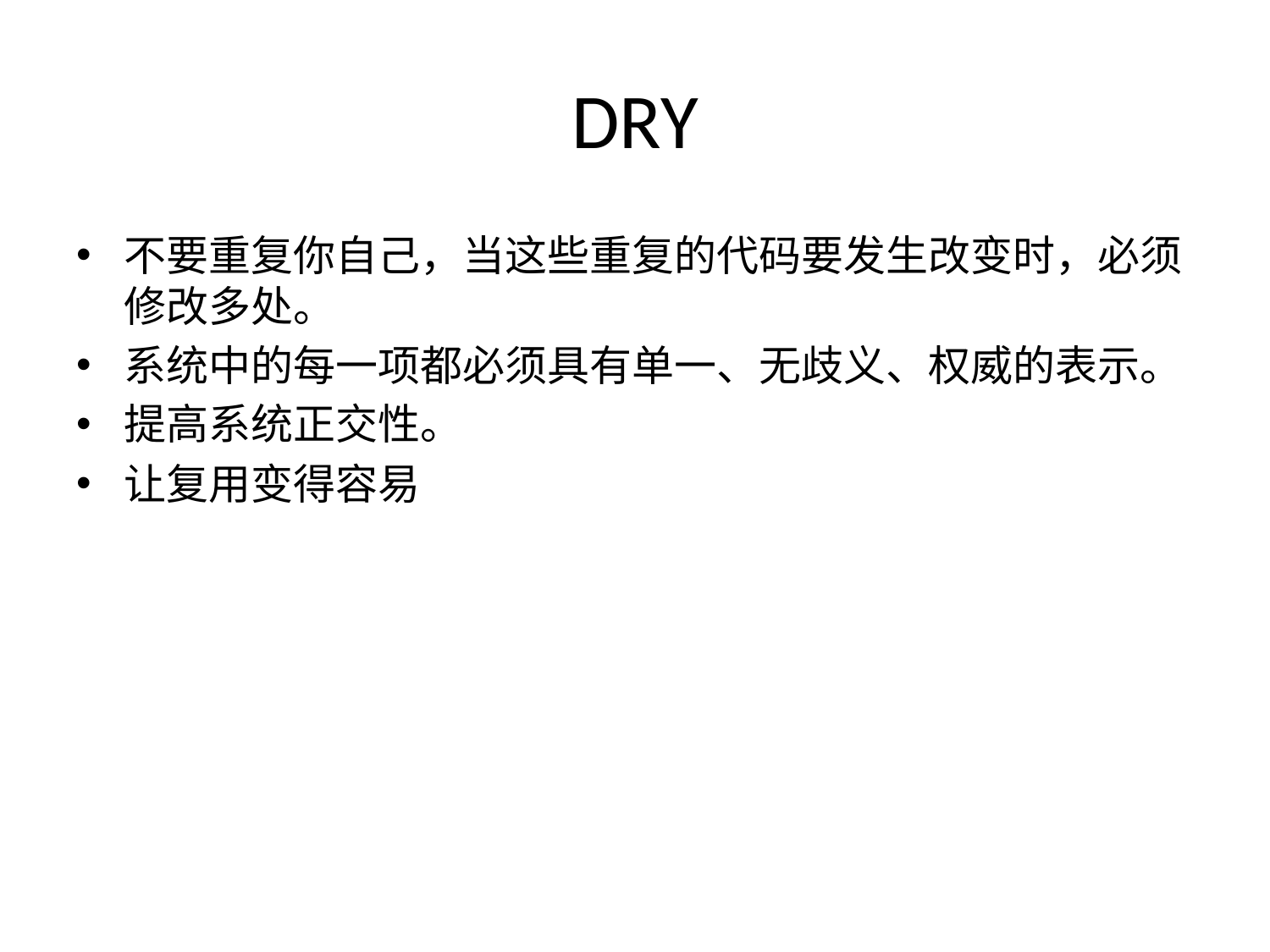

# DRY
不要重复你自己，当这些重复的代码要发生改变时，必须修改多处。
系统中的每一项都必须具有单一、无歧义、权威的表示。
提高系统正交性。
让复用变得容易